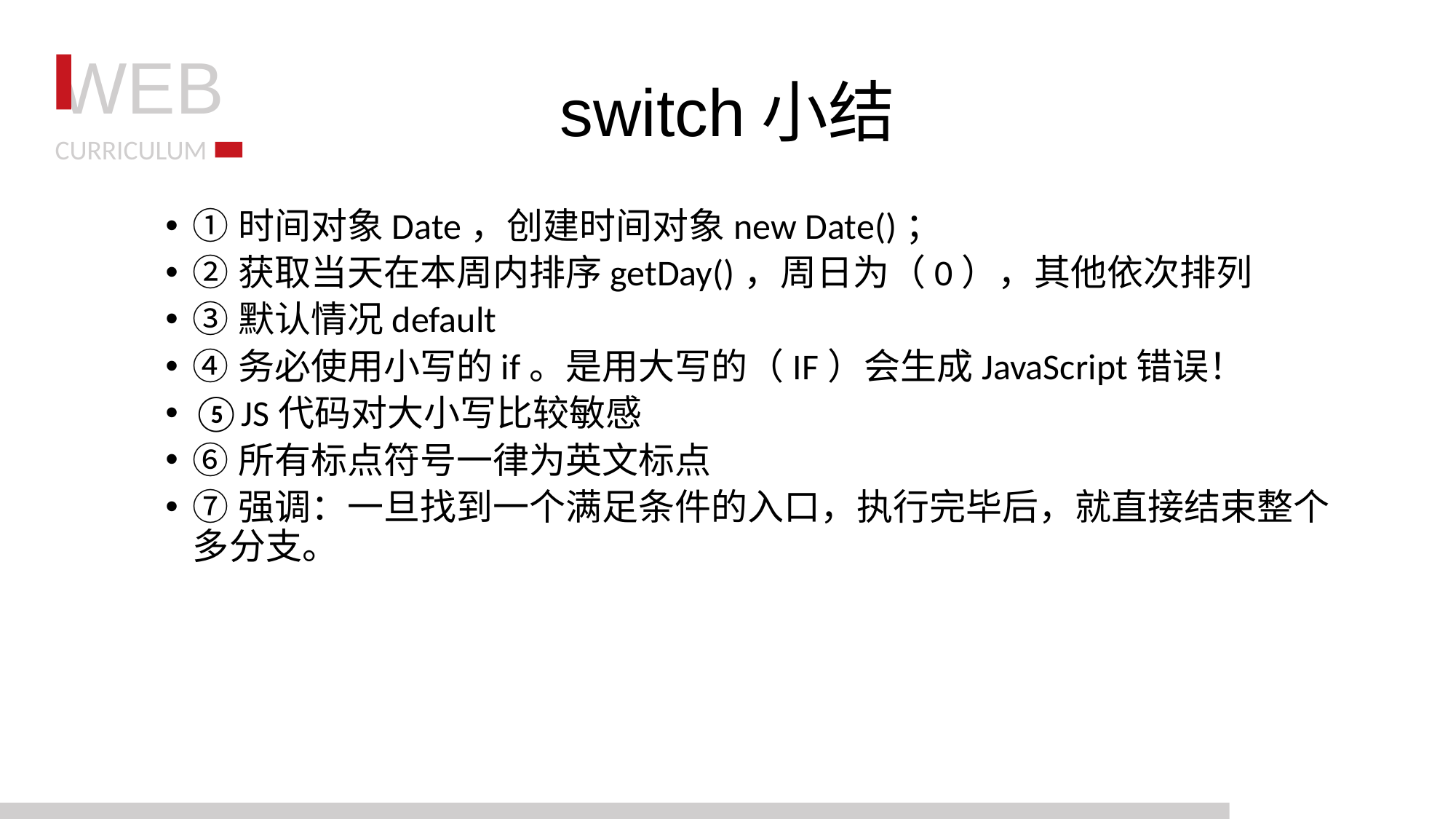

# switch小结
①时间对象Date，创建时间对象new Date()；
②获取当天在本周内排序getDay()，周日为（0），其他依次排列
③默认情况default
④务必使用小写的if。是用大写的（IF）会生成JavaScript错误！
⑤JS代码对大小写比较敏感
⑥所有标点符号一律为英文标点
⑦强调：一旦找到一个满足条件的入口，执行完毕后，就直接结束整个多分支。